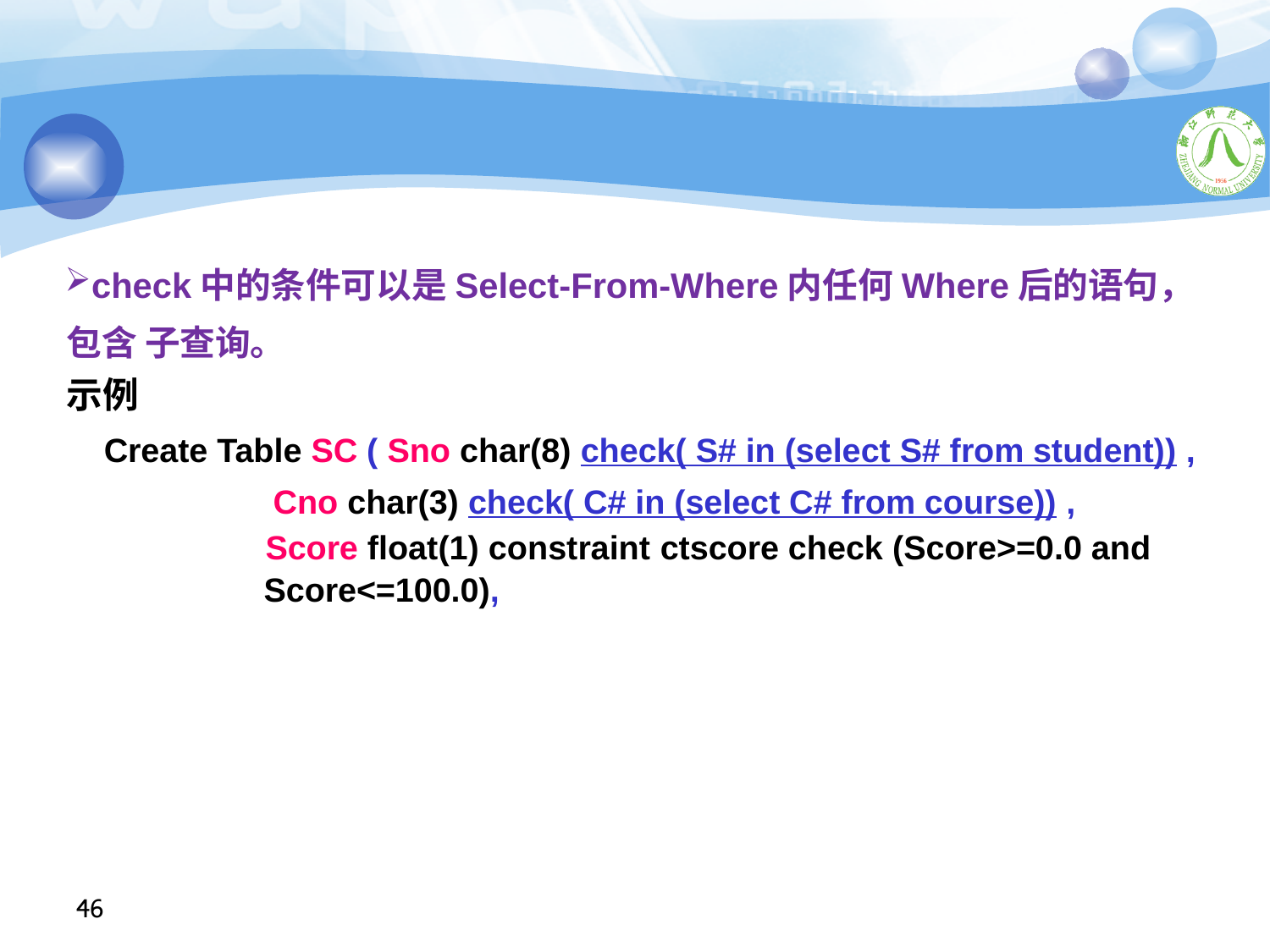

check中的条件可以是Select-From-Where内任何Where后的语句，包含 子查询。
示例
Create Table SC ( Sno char(8) check( S# in (select S# from student)) ,  Cno char(3) check( C# in (select C# from course)) ,
Score float(1) constraint ctscore check (Score>=0.0 and  Score<=100.0),
46